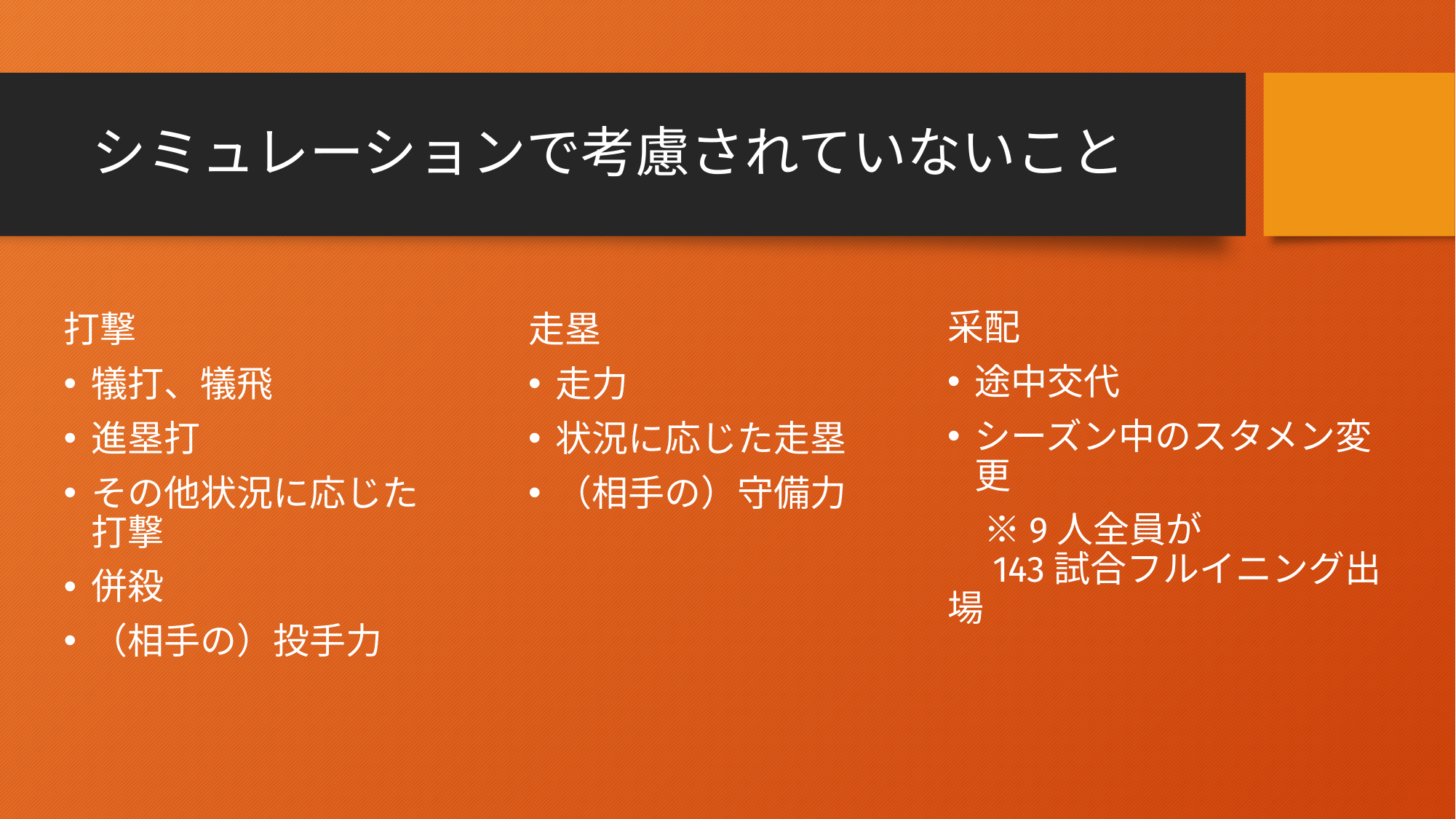

# シミュレーションで考慮されていないこと
采配
途中交代
シーズン中のスタメン変更
　※9人全員が
　143試合フルイニング出場

打撃
犠打、犠飛
進塁打
その他状況に応じた
打撃
併殺
（相手の）投手力
走塁
走力
状況に応じた走塁
（相手の）守備力